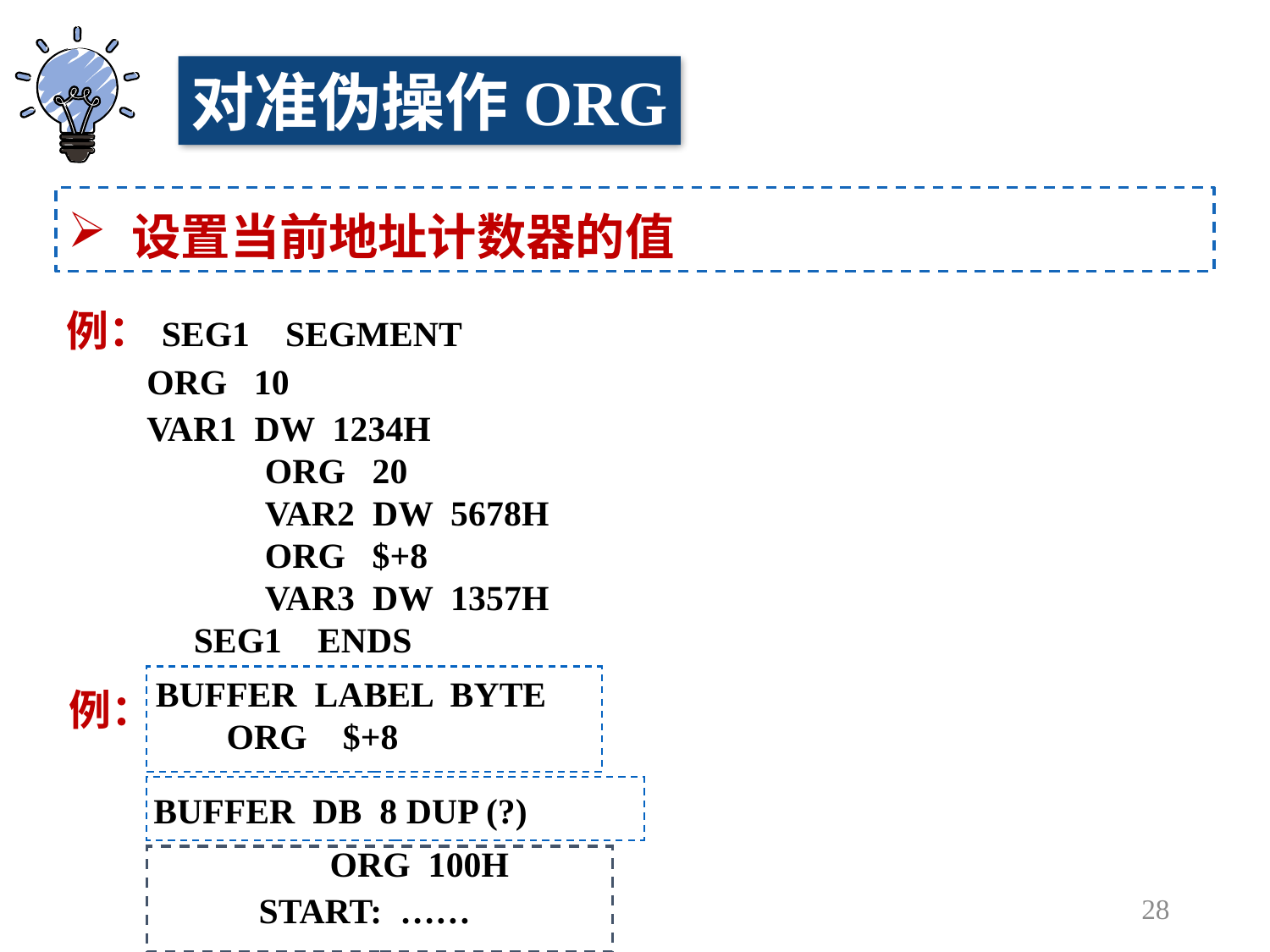

对准伪操作ORG
设置当前地址计数器的值
例：SEG1    SEGMENT
         ORG   10
         VAR1  DW  1234H
        ORG   20
        VAR2  DW  5678H
        ORG   $+8
        VAR3  DW  1357H
SEG1    ENDS
BUFFER  LABEL  BYTE
        ORG    $+8

例：

BUFFER  DB  8 DUP (?)
        ORG  100H
START:  ……

28